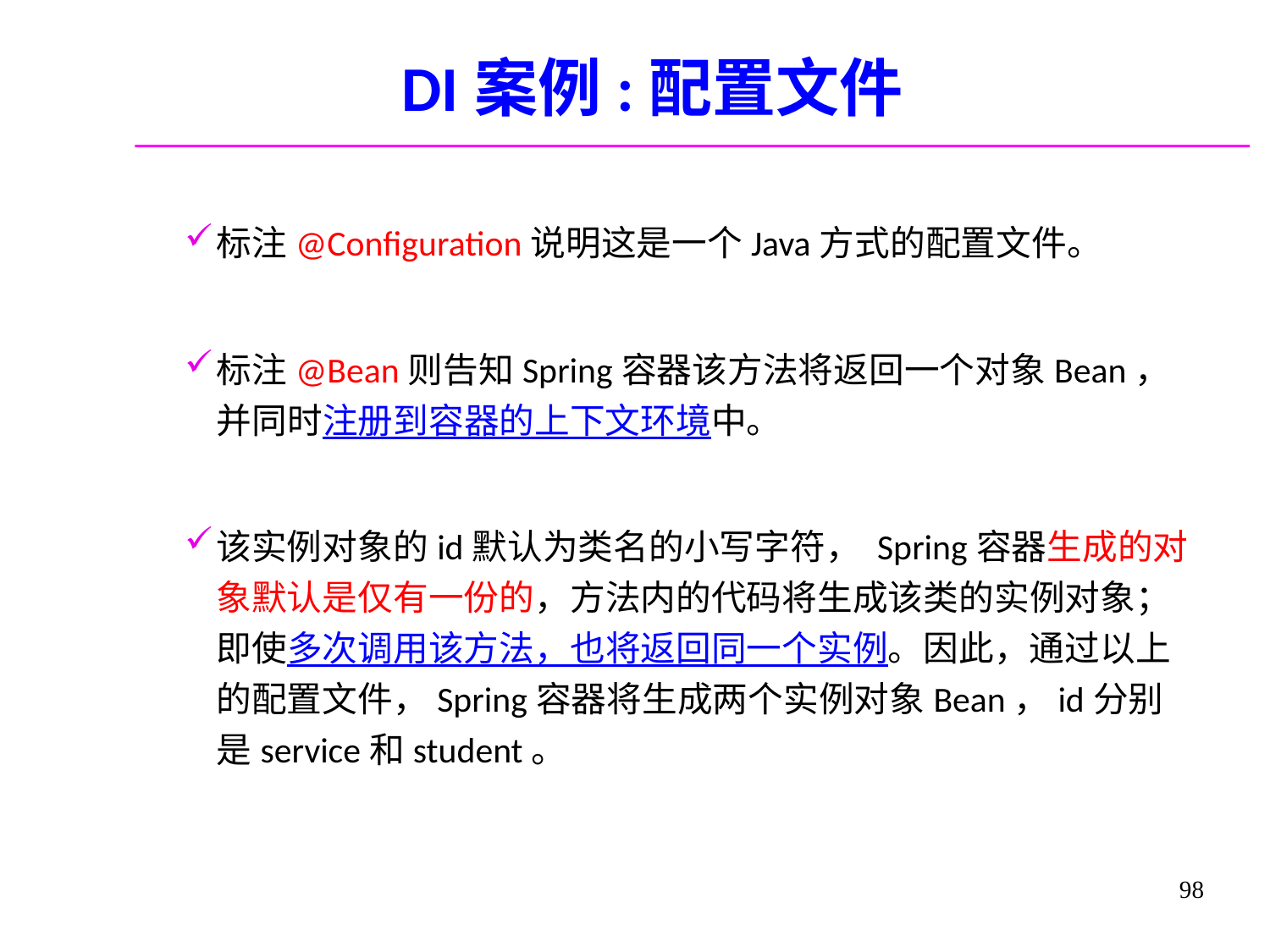

# DI案例:配置文件
标注@Configuration说明这是一个Java方式的配置文件。

标注@Bean则告知Spring容器该方法将返回一个对象Bean，并同时注册到容器的上下文环境中。

该实例对象的id默认为类名的小写字符， Spring容器生成的对象默认是仅有一份的，方法内的代码将生成该类的实例对象；即使多次调用该方法，也将返回同一个实例。因此，通过以上的配置文件，Spring容器将生成两个实例对象Bean，id分别是service和student。
98